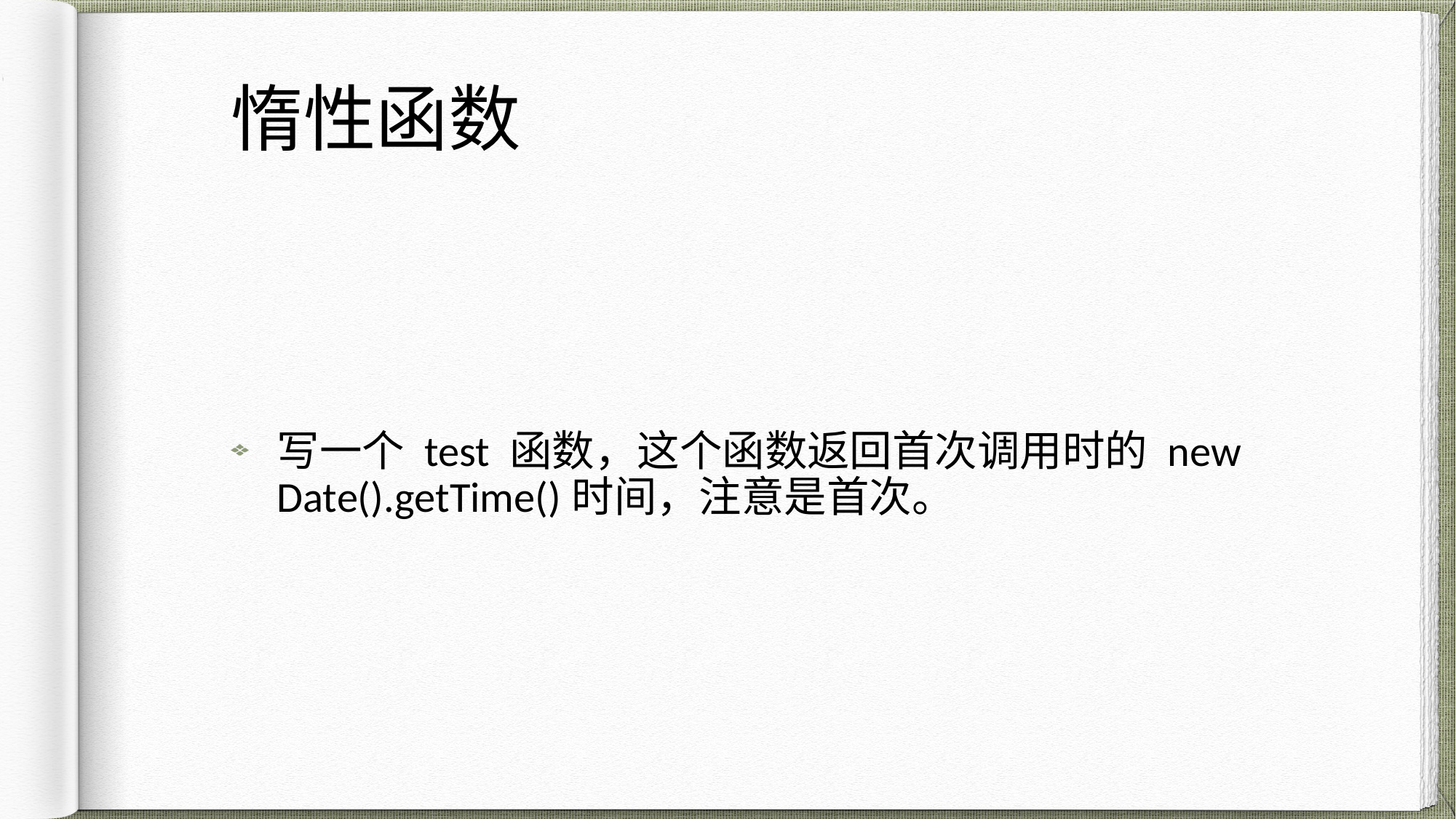

# 惰性函数
写一个 test 函数，这个函数返回首次调用时的 new Date().getTime()时间，注意是首次。